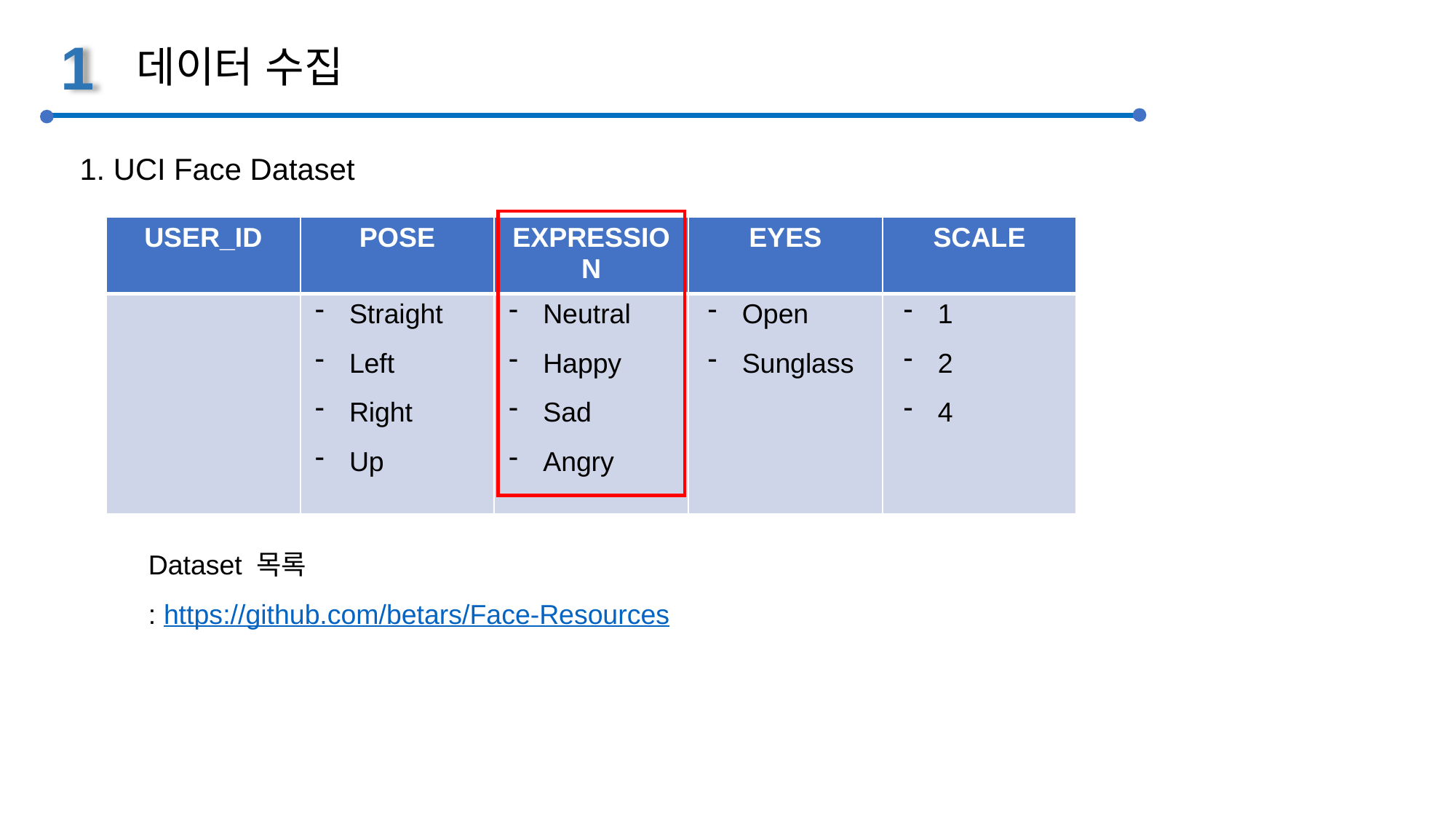

1
데이터 수집

1. UCI Face Dataset

| USER\_ID | POSE | EXPRESSION | EYES | SCALE |
| --- | --- | --- | --- | --- |
|  |  |  |  |  |
1
2
4
Straight
Left
Right
Up
Neutral
Happy
Sad
Angry
Open
Sunglass
Dataset 목록
: https://github.com/betars/Face-Resources